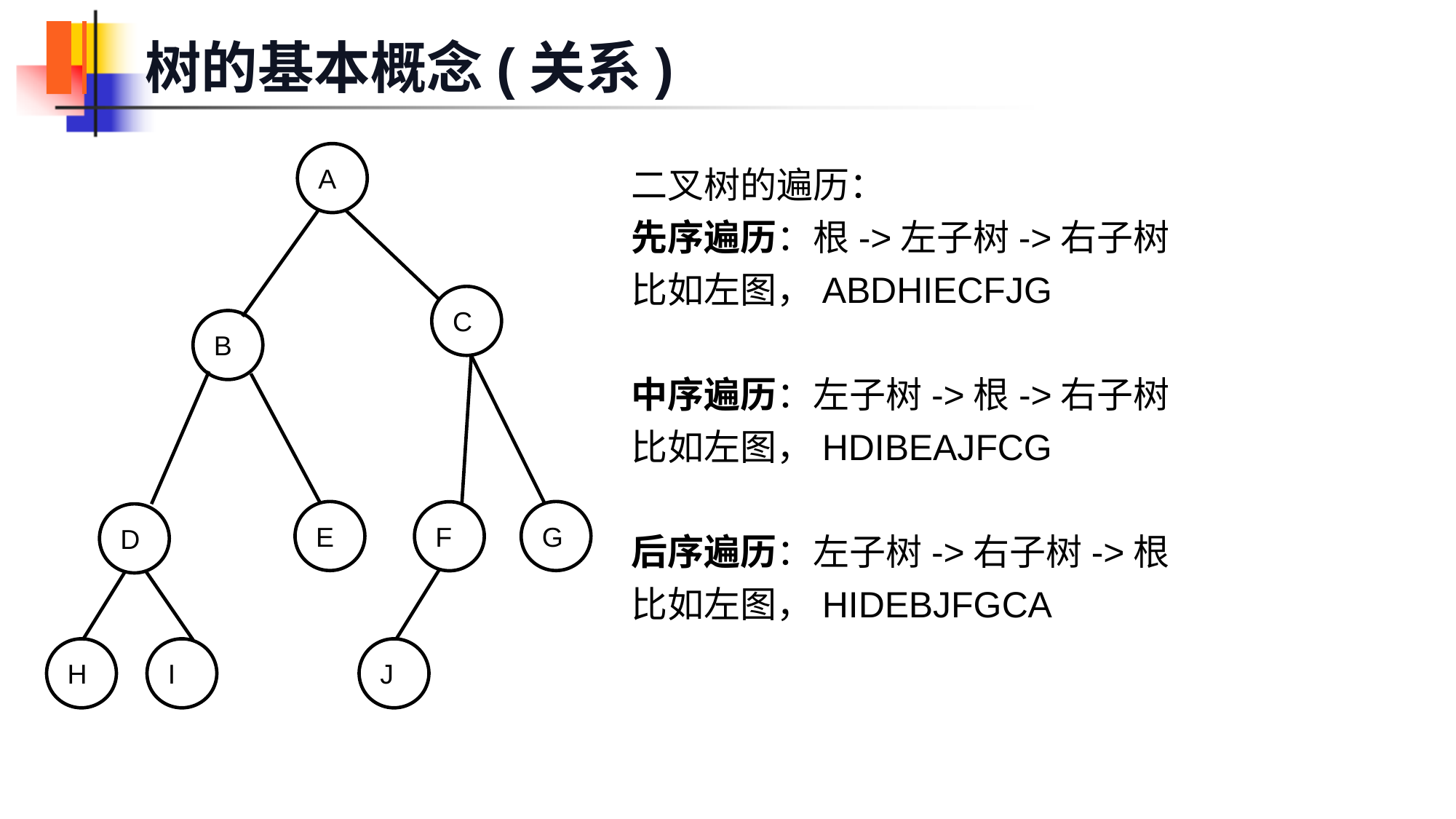

树的基本概念(关系)

A

C
B

E
G
F
D

J
二叉树的遍历：
先序遍历：根->左子树->右子树
比如左图，ABDHIECFJG

中序遍历：左子树->根->右子树
比如左图，HDIBEAJFCG

后序遍历：左子树->右子树->根
比如左图，HIDEBJFGCA
H
I